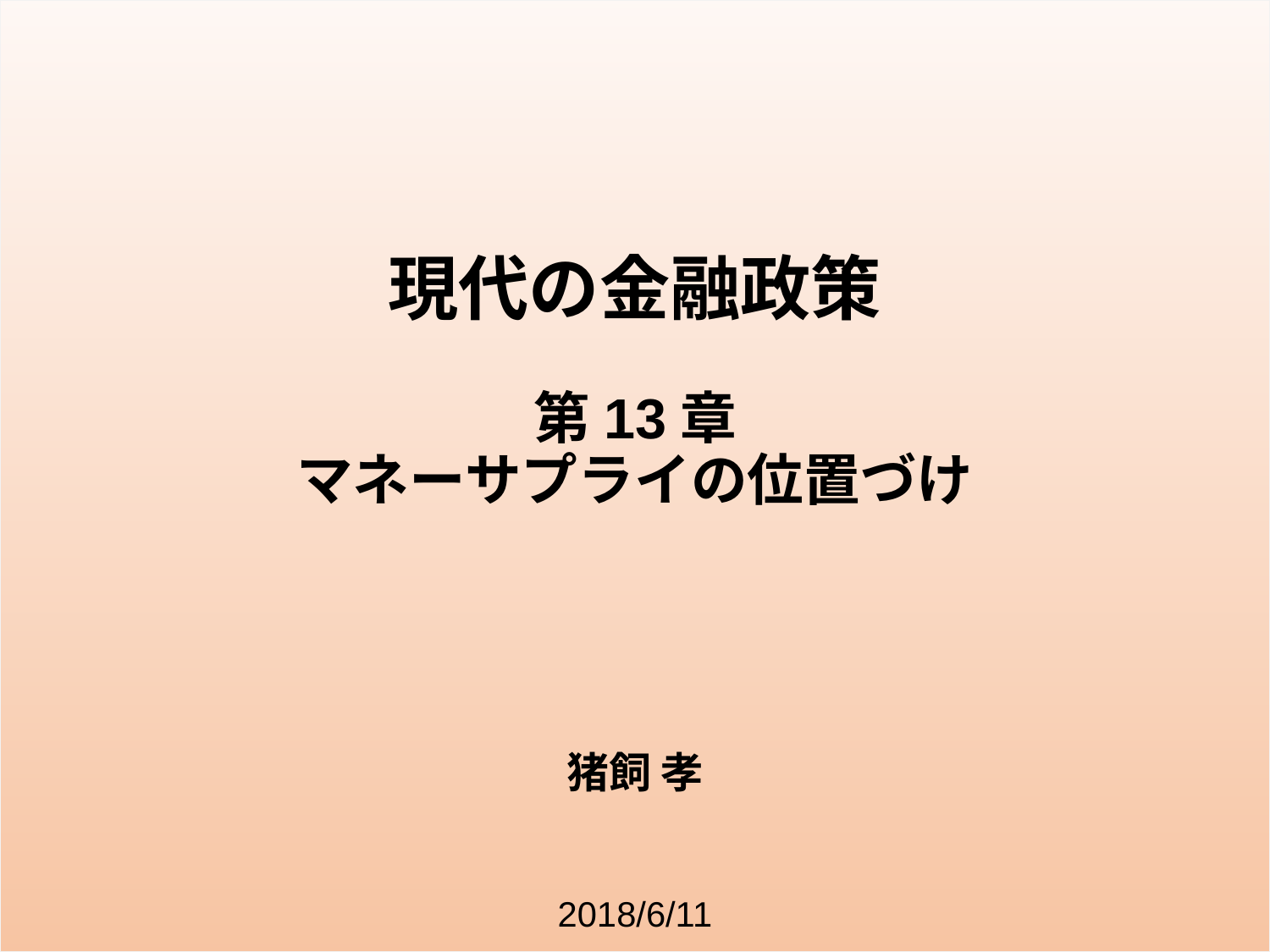

# 現代の金融政策 第13章 マネーサプライの位置づけ

猪飼 孝
2018/6/11